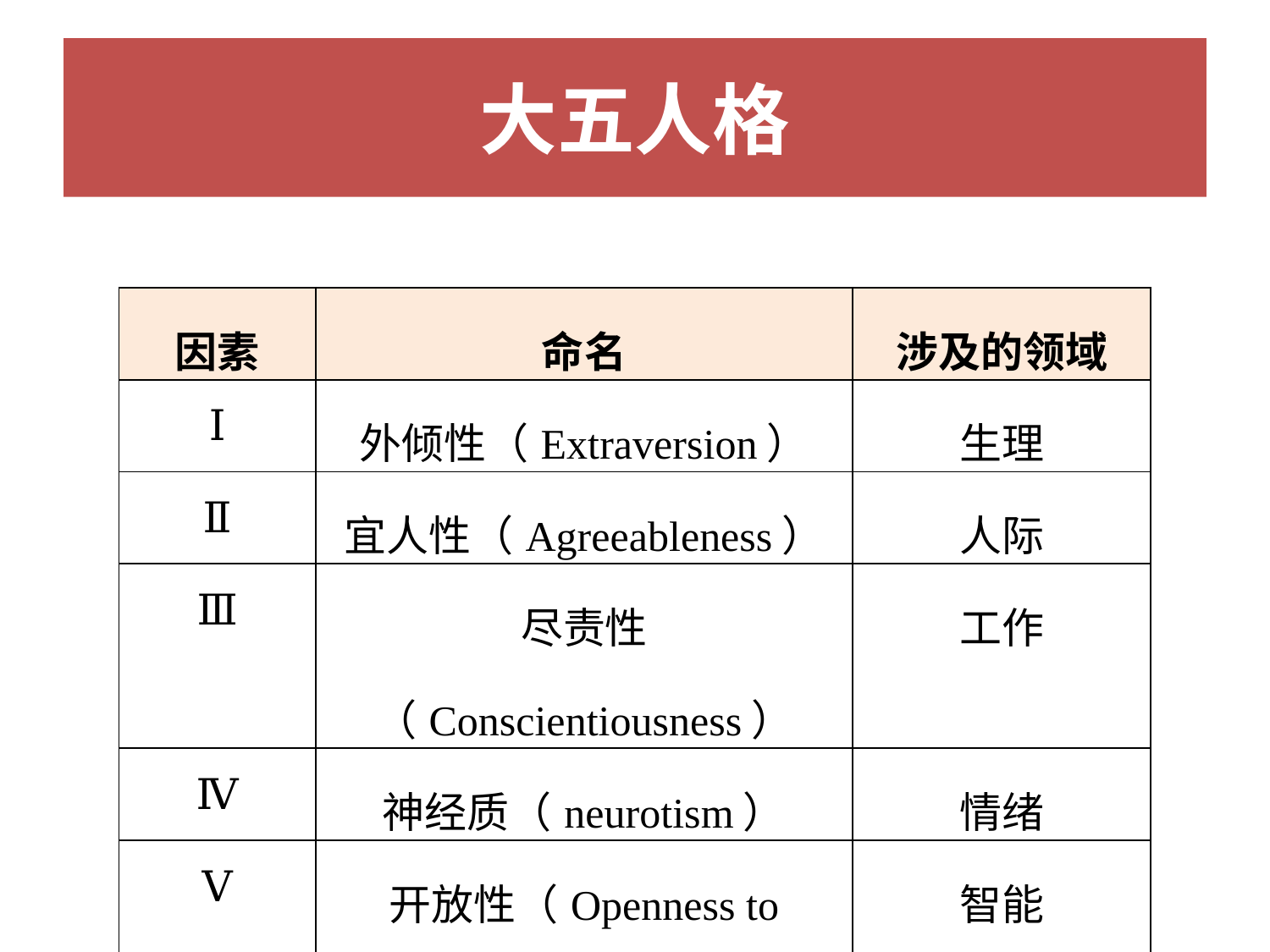

# 大五人格
| 因素 | 命名 | 涉及的领域 |
| --- | --- | --- |
| Ⅰ | 外倾性（Extraversion） | 生理 |
| Ⅱ | 宜人性（Agreeableness） | 人际 |
| Ⅲ | 尽责性（Conscientiousness） | 工作 |
| Ⅳ | 神经质（neurotism） | 情绪 |
| Ⅴ | 开放性（Openness to experience | 智能 |